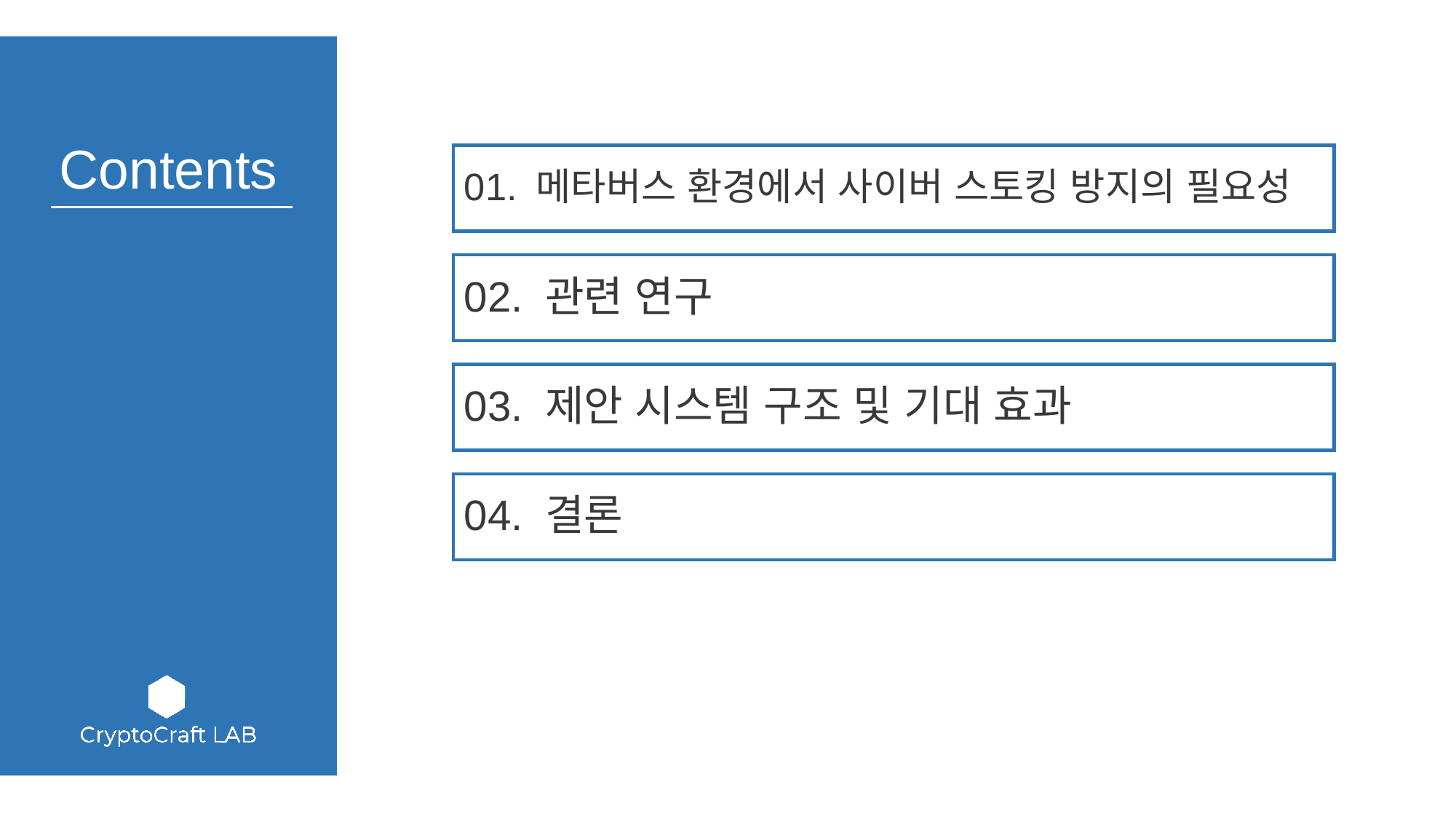

01. 메타버스 환경에서 사이버 스토킹 방지의 필요성
02. 관련 연구
03. 제안 시스템 구조 및 기대 효과
04. 결론

05.